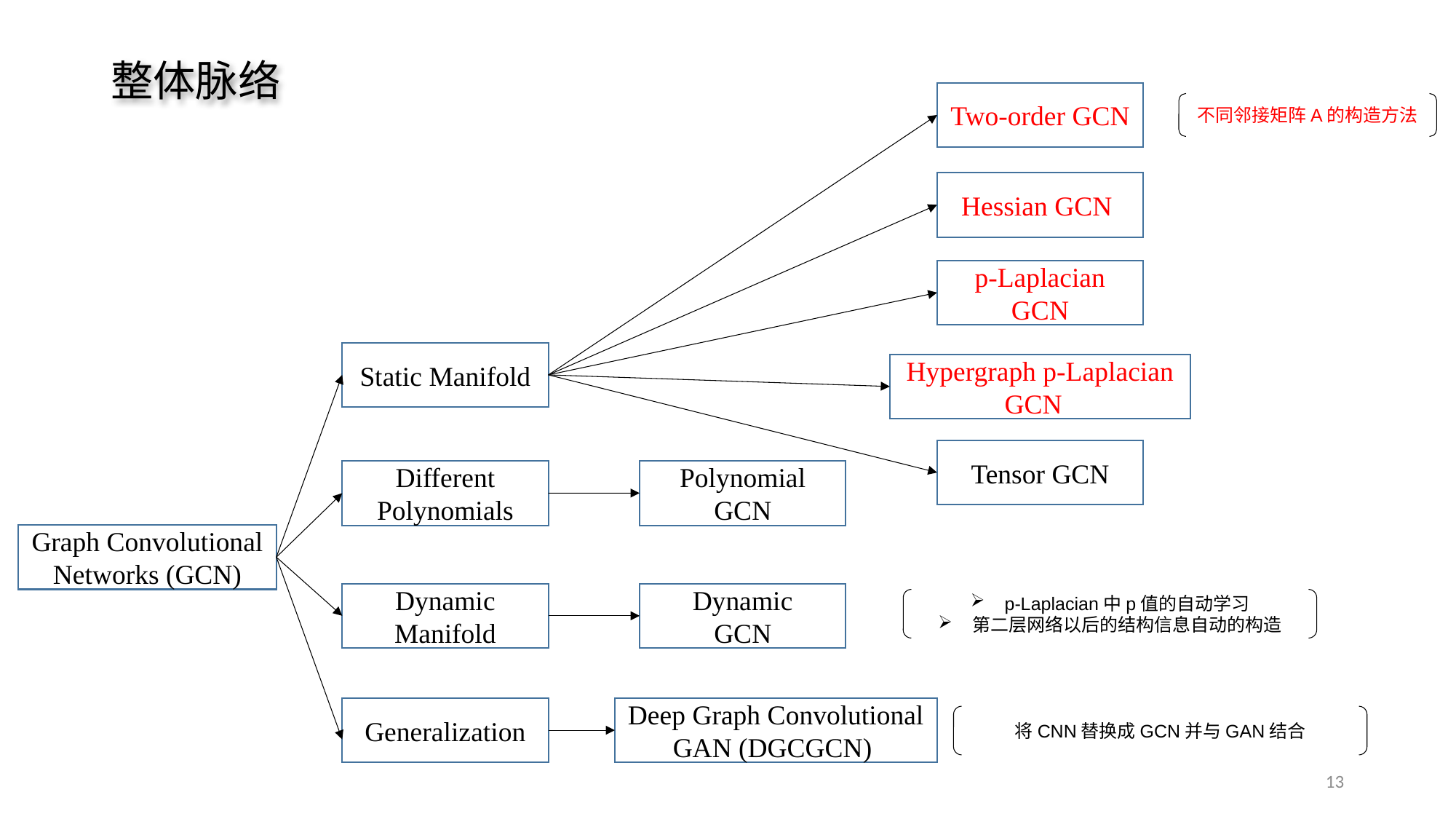

# 整体脉络
Two-order GCN
不同邻接矩阵A的构造方法
Hessian GCN
p-Laplacian GCN
Static Manifold
Hypergraph p-Laplacian
GCN
Tensor GCN
Polynomial
GCN
Different
Polynomials
Graph Convolutional Networks (GCN)
Dynamic
Manifold
Dynamic
GCN
p-Laplacian中p值的自动学习
第二层网络以后的结构信息自动的构造
Generalization
Deep Graph Convolutional GAN (DGCGCN)
将CNN替换成GCN并与GAN结合
13